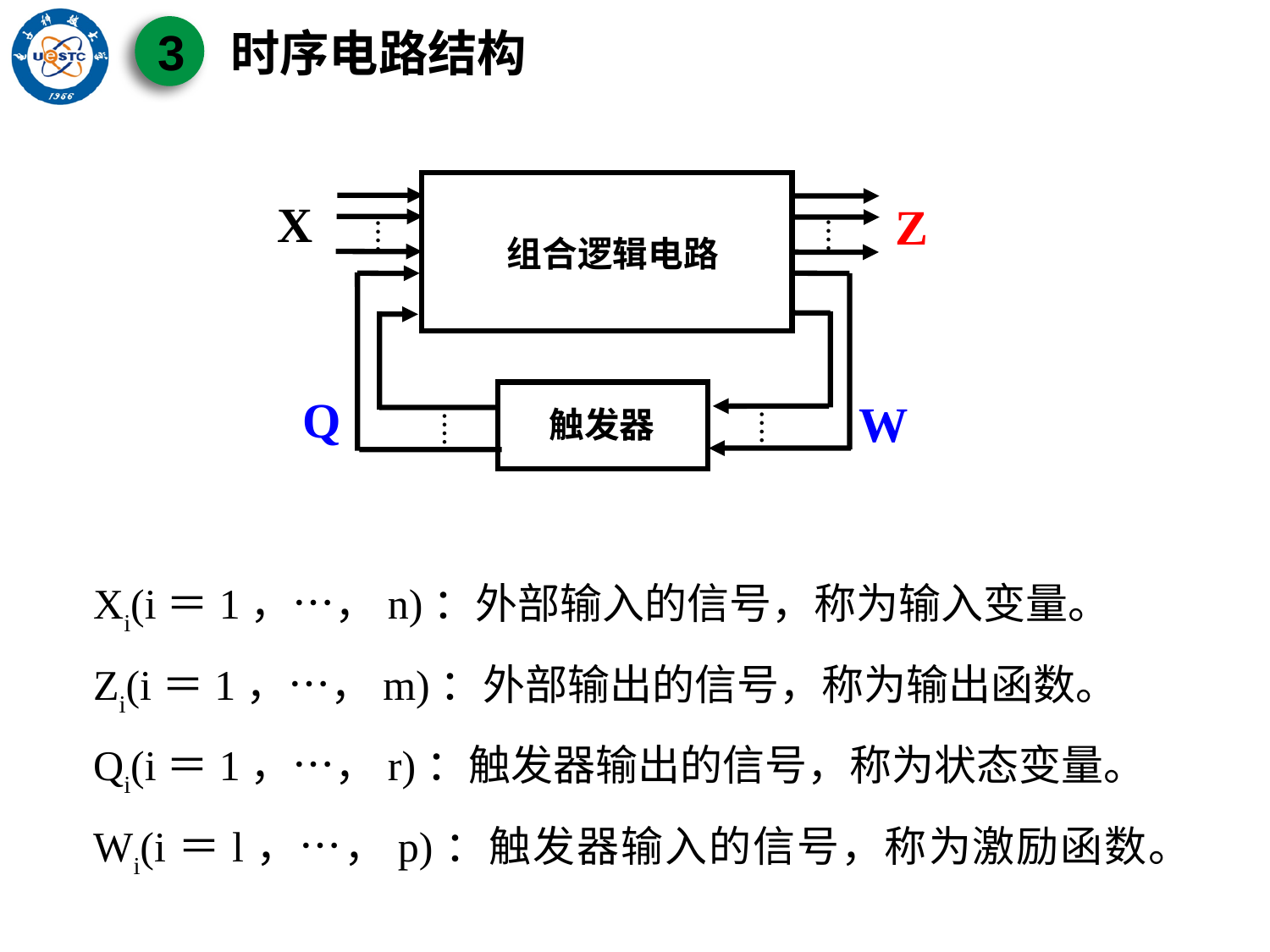

3
时序电路结构

X
Z

⁞
⁞

组合逻辑电路

Q

W
触发器
⁞
⁞

Xi(i＝1，…，n)：外部输入的信号，称为输入变量。
Zi(i＝1，…，m)：外部输出的信号，称为输出函数。
Qi(i＝1，…，r)：触发器输出的信号，称为状态变量。
Wi(i＝l，…，p)：触发器输入的信号，称为激励函数。